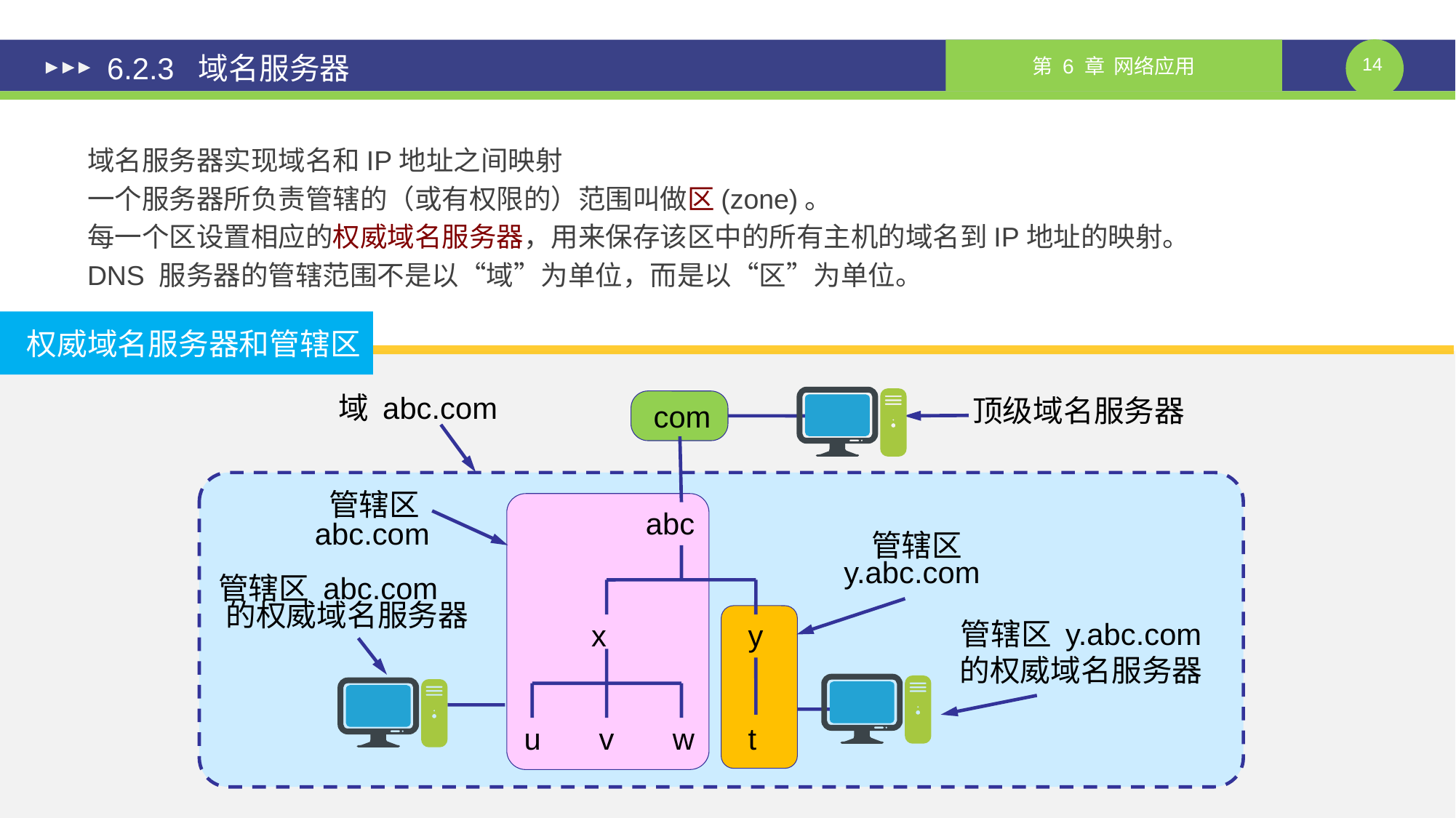

# 6.2.3  域名服务器
域名服务器实现域名和IP地址之间映射
一个服务器所负责管辖的（或有权限的）范围叫做区(zone)。
每一个区设置相应的权威域名服务器，用来保存该区中的所有主机的域名到IP地址的映射。
DNS 服务器的管辖范围不是以“域”为单位，而是以“区”为单位。

权威域名服务器和管辖区

权威域名服务器和管辖区
域 abc.com

顶级域名服务器

com

 管辖区
abc.com

abc

   管辖区
y.abc.com

管辖区 abc.com
的权威域名服务器

管辖区 y.abc.com
的权威域名服务器
x
y

u
v
w
t

课件制作人：谢钧  谢希仁